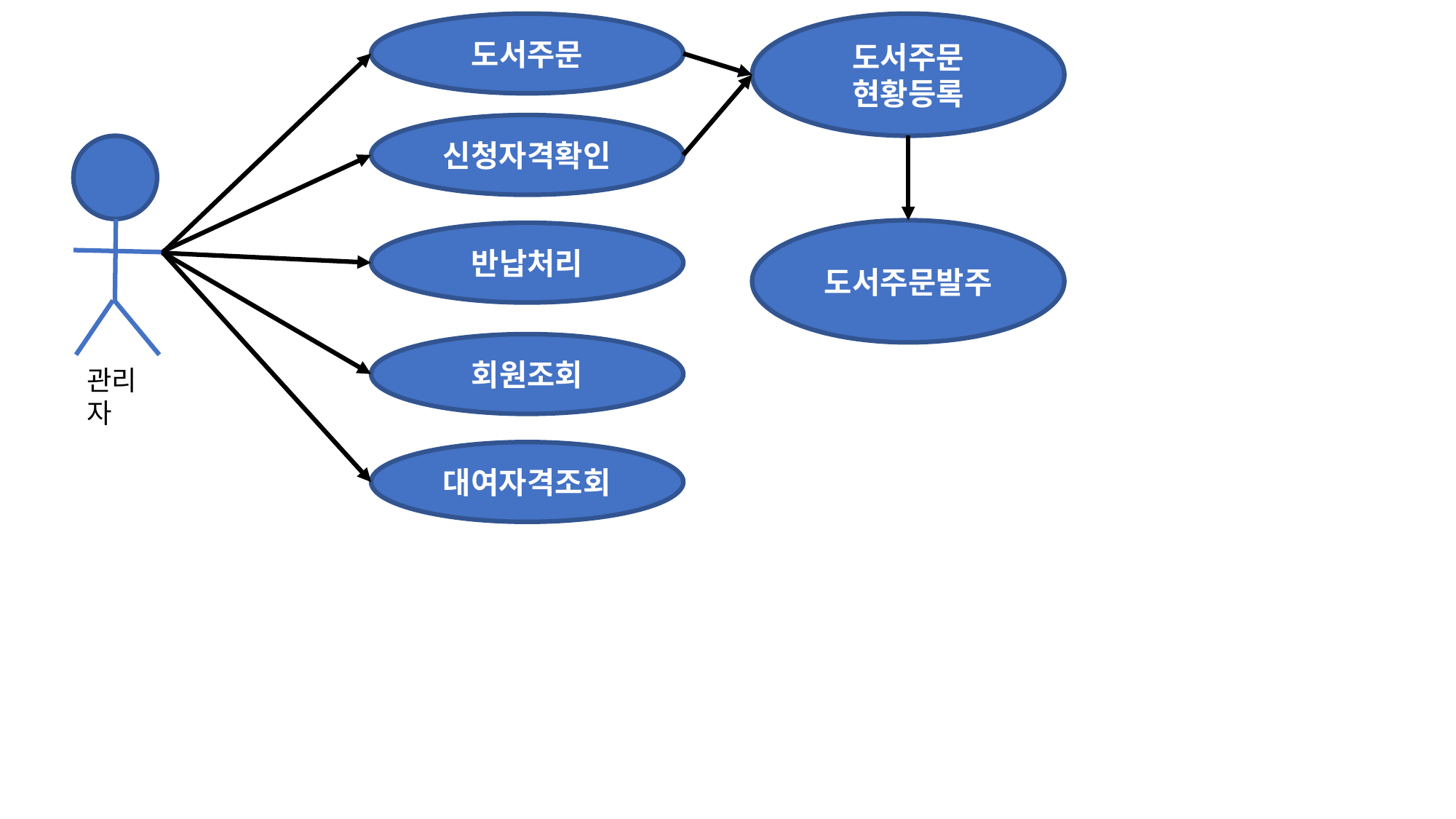

도서주문
도서주문
현황등록
신청자격확인

관리자
도서주문발주
반납처리
회원조회
대여자격조회